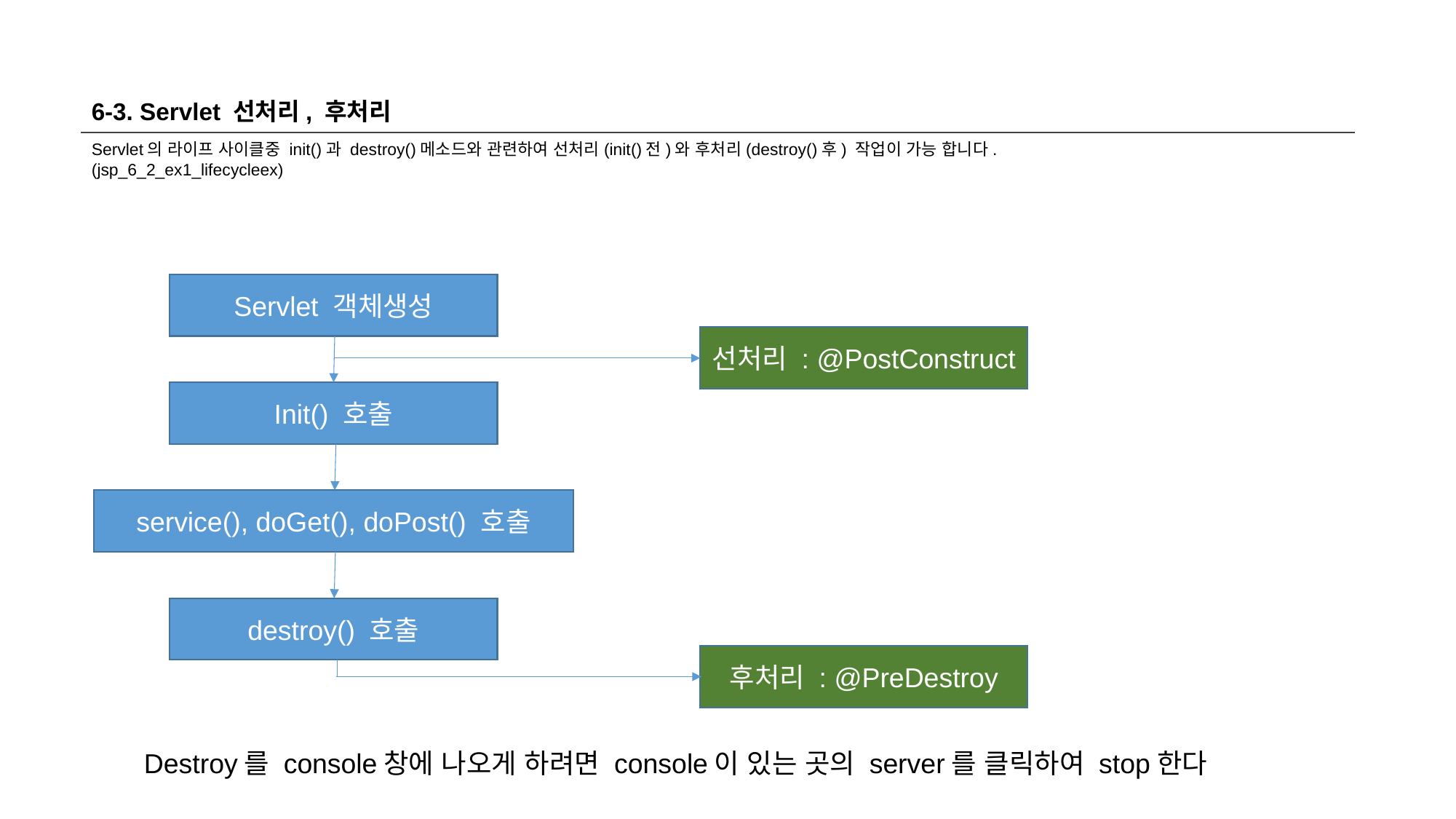

6-3. Servlet 선처리, 후처리
Servlet의 라이프 사이클중 init()과 destroy()메소드와 관련하여 선처리(init()전)와 후처리(destroy()후) 작업이 가능 합니다.
(jsp_6_2_ex1_lifecycleex)
Servlet 객체생성
선처리 : @PostConstruct
Init() 호출
service(), doGet(), doPost() 호출
destroy() 호출
후처리 : @PreDestroy
Destroy를 console창에 나오게 하려면 console이 있는 곳의 server를 클릭하여 stop한다
4